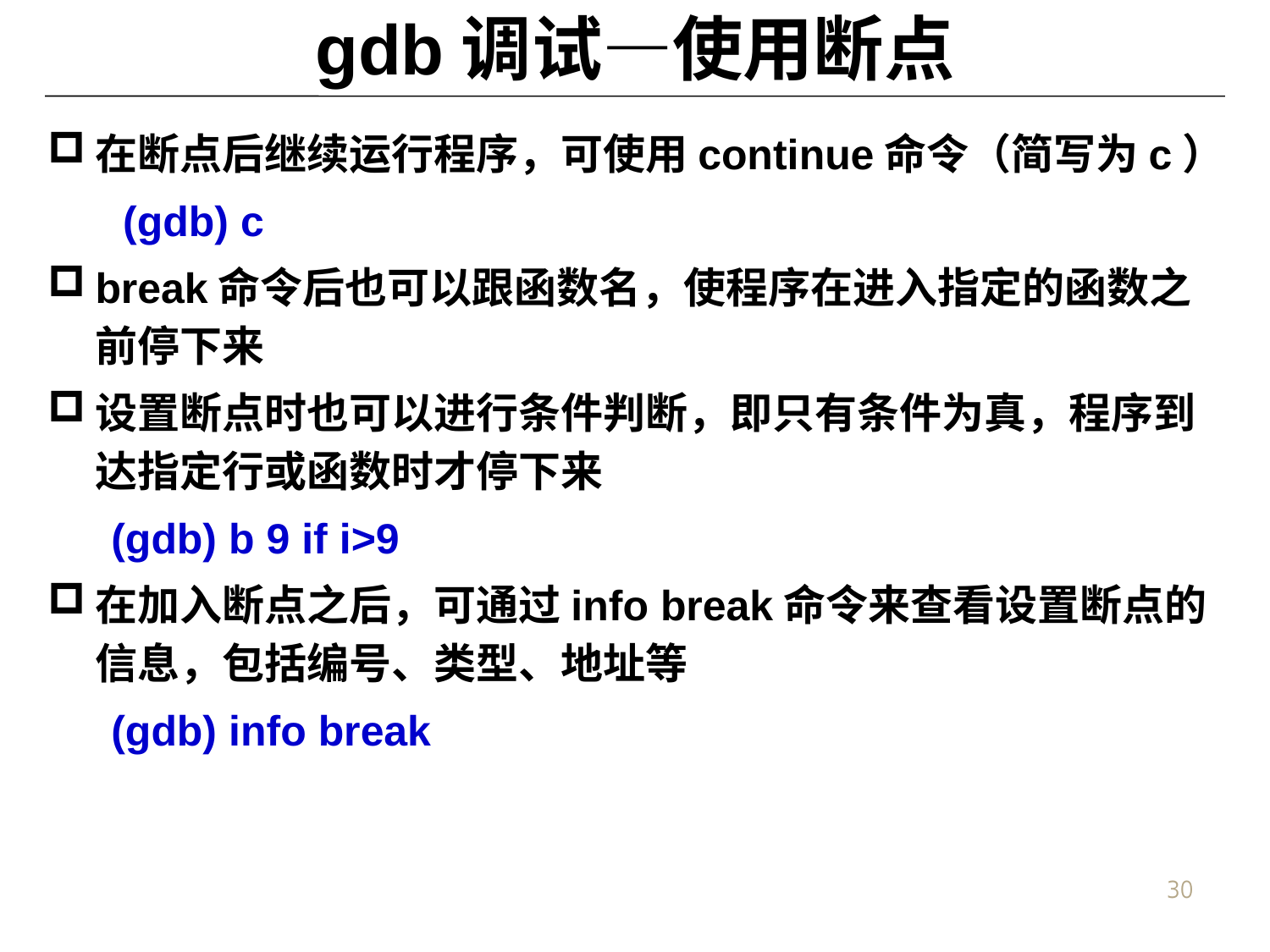

# gdb调试—使用断点
在断点后继续运行程序，可使用continue命令（简写为c）
 (gdb) c
break命令后也可以跟函数名，使程序在进入指定的函数之前停下来
设置断点时也可以进行条件判断，即只有条件为真，程序到达指定行或函数时才停下来
(gdb) b 9 if i>9
在加入断点之后，可通过info break命令来查看设置断点的信息，包括编号、类型、地址等
(gdb) info break
30